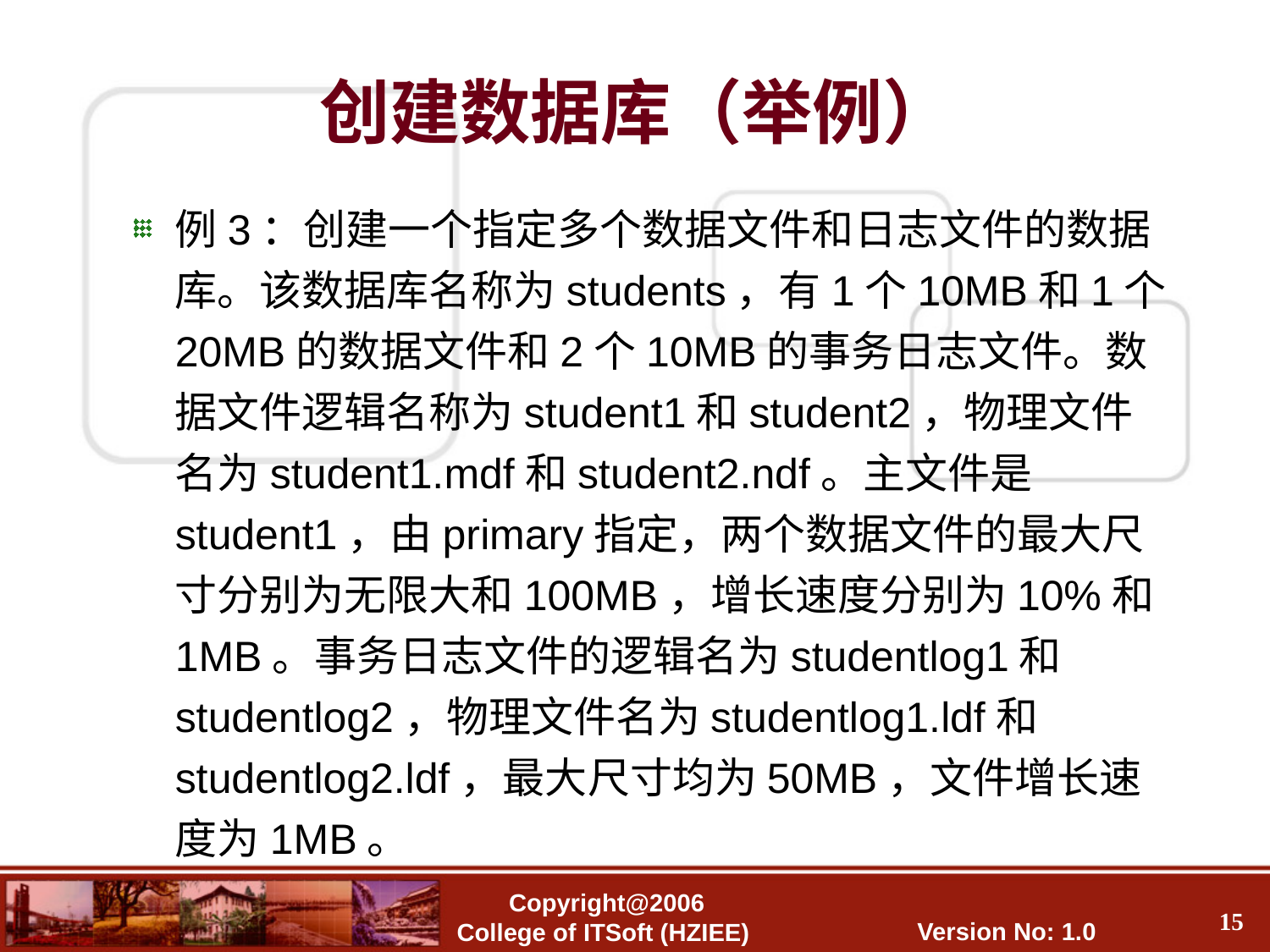

创建数据库（举例）
例3：创建一个指定多个数据文件和日志文件的数据库。该数据库名称为students，有1个10MB和1个20MB的数据文件和2个10MB的事务日志文件。数据文件逻辑名称为student1和student2，物理文件名为student1.mdf和student2.ndf。主文件是student1，由primary指定，两个数据文件的最大尺寸分别为无限大和100MB，增长速度分别为10%和1MB。事务日志文件的逻辑名为studentlog1和studentlog2，物理文件名为studentlog1.ldf和studentlog2.ldf，最大尺寸均为50MB，文件增长速度为1MB。